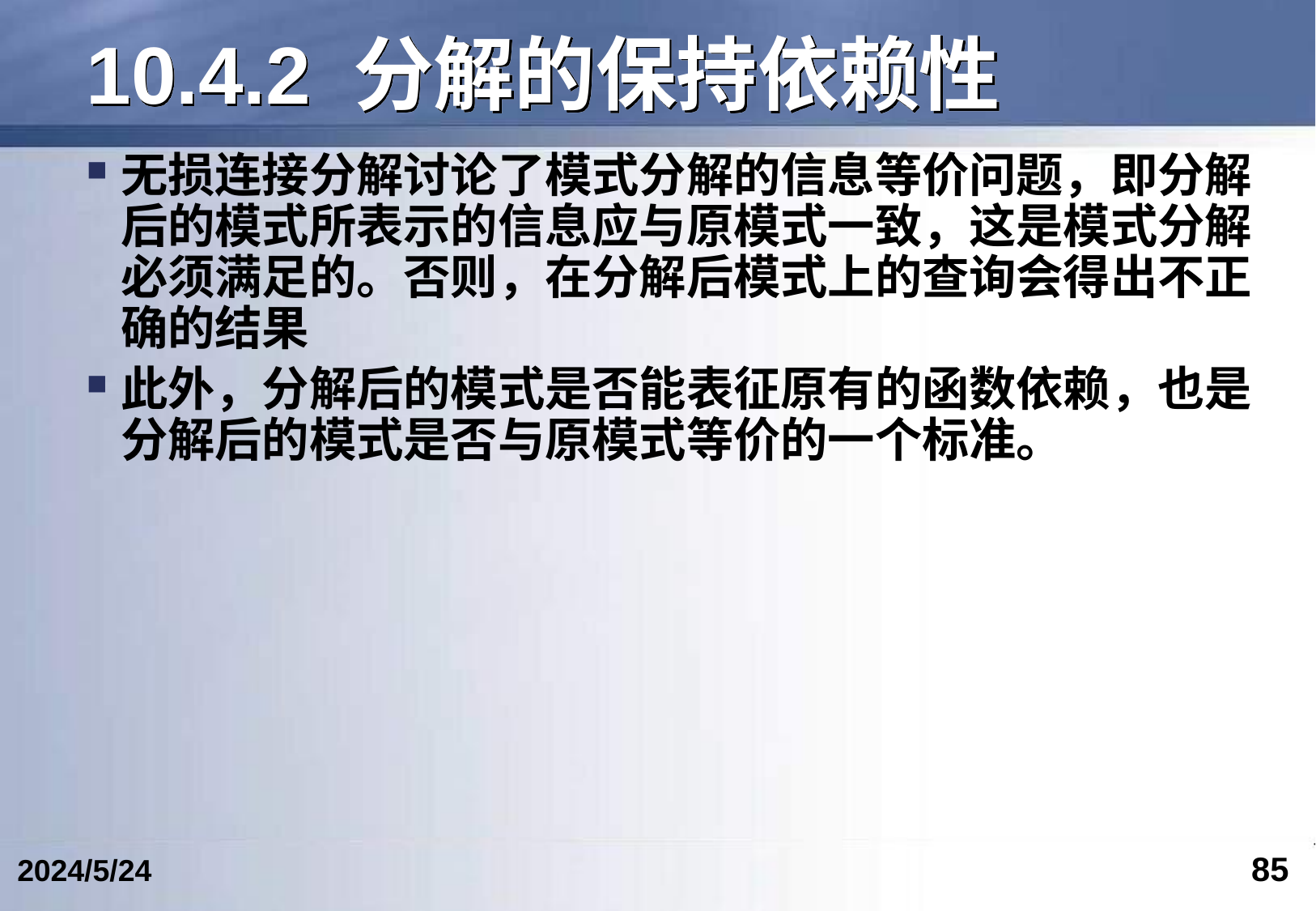

# 10.4.2 分解的保持依赖性
无损连接分解讨论了模式分解的信息等价问题，即分解后的模式所表示的信息应与原模式一致，这是模式分解必须满足的。否则，在分解后模式上的查询会得出不正确的结果
此外，分解后的模式是否能表征原有的函数依赖，也是分解后的模式是否与原模式等价的一个标准。

85
2024/5/24